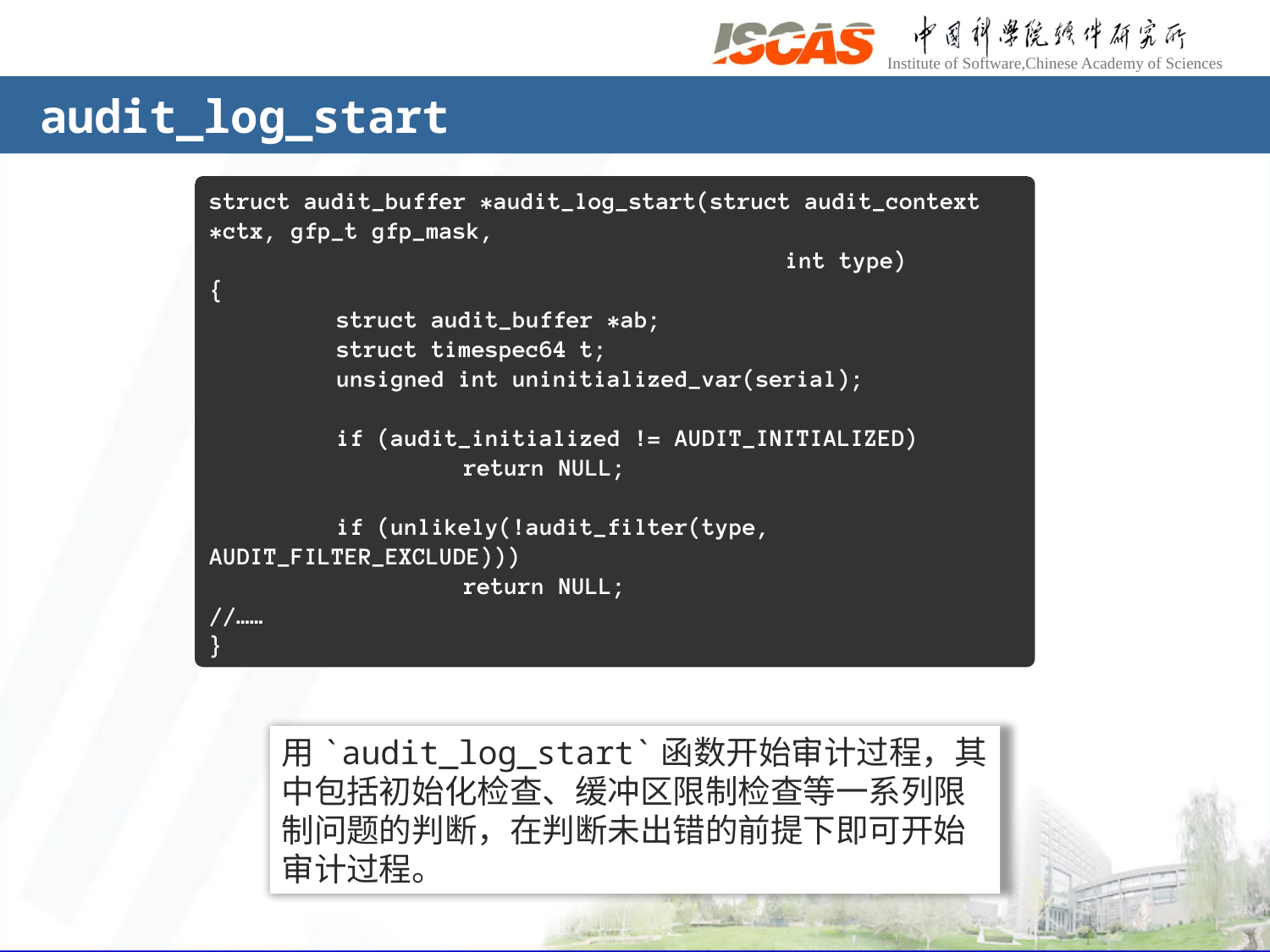

# audit_log_start
struct audit_buffer *audit_log_start(struct audit_context *ctx, gfp_t gfp_mask,
				     int type)
{
	struct audit_buffer *ab;
	struct timespec64 t;
	unsigned int uninitialized_var(serial);

	if (audit_initialized != AUDIT_INITIALIZED)
		return NULL;

	if (unlikely(!audit_filter(type, AUDIT_FILTER_EXCLUDE)))
		return NULL;
//……
}
用`audit_log_start`函数开始审计过程，其中包括初始化检查、缓冲区限制检查等一系列限制问题的判断，在判断未出错的前提下即可开始审计过程。